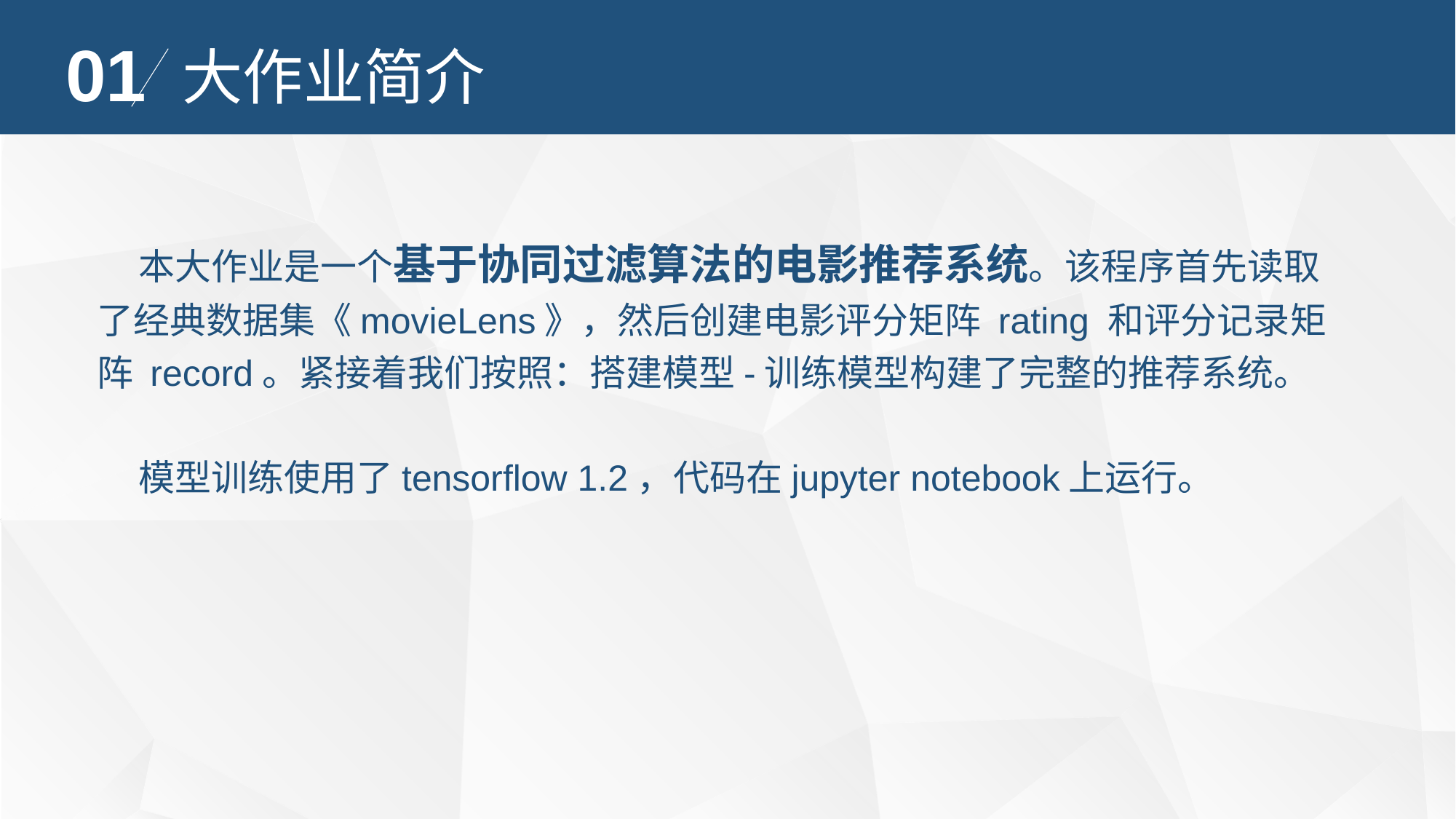

01
大作业简介
    本大作业是一个基于协同过滤算法的电影推荐系统。该程序首先读取了经典数据集《movieLens》，然后创建电影评分矩阵 rating 和评分记录矩阵 record。紧接着我们按照：搭建模型-训练模型构建了完整的推荐系统。

    模型训练使用了tensorflow 1.2，代码在jupyter notebook上运行。